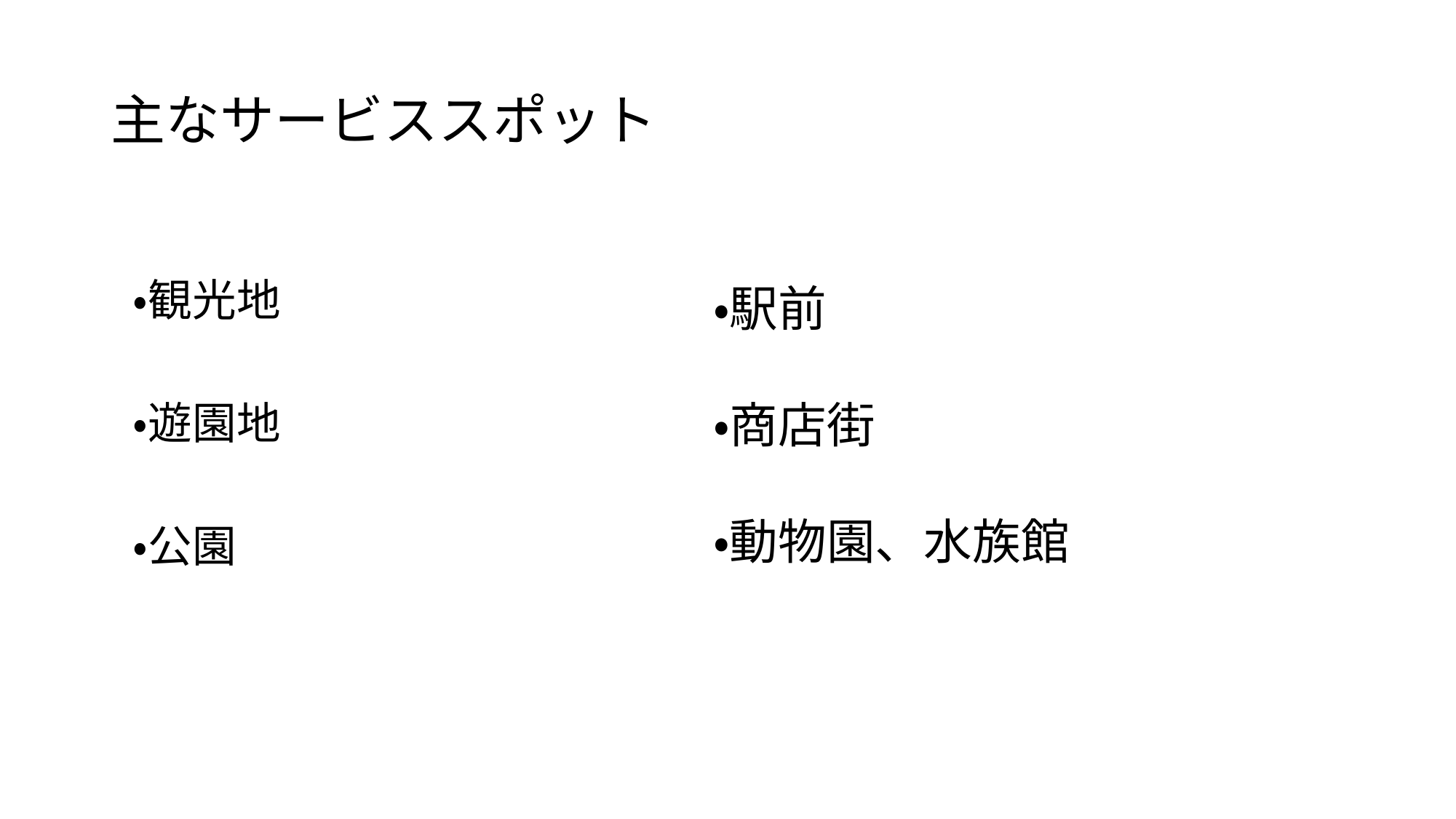

# 主なサービススポット
・観光地

・遊園地

・公園
・駅前

・商店街

・動物園、水族館